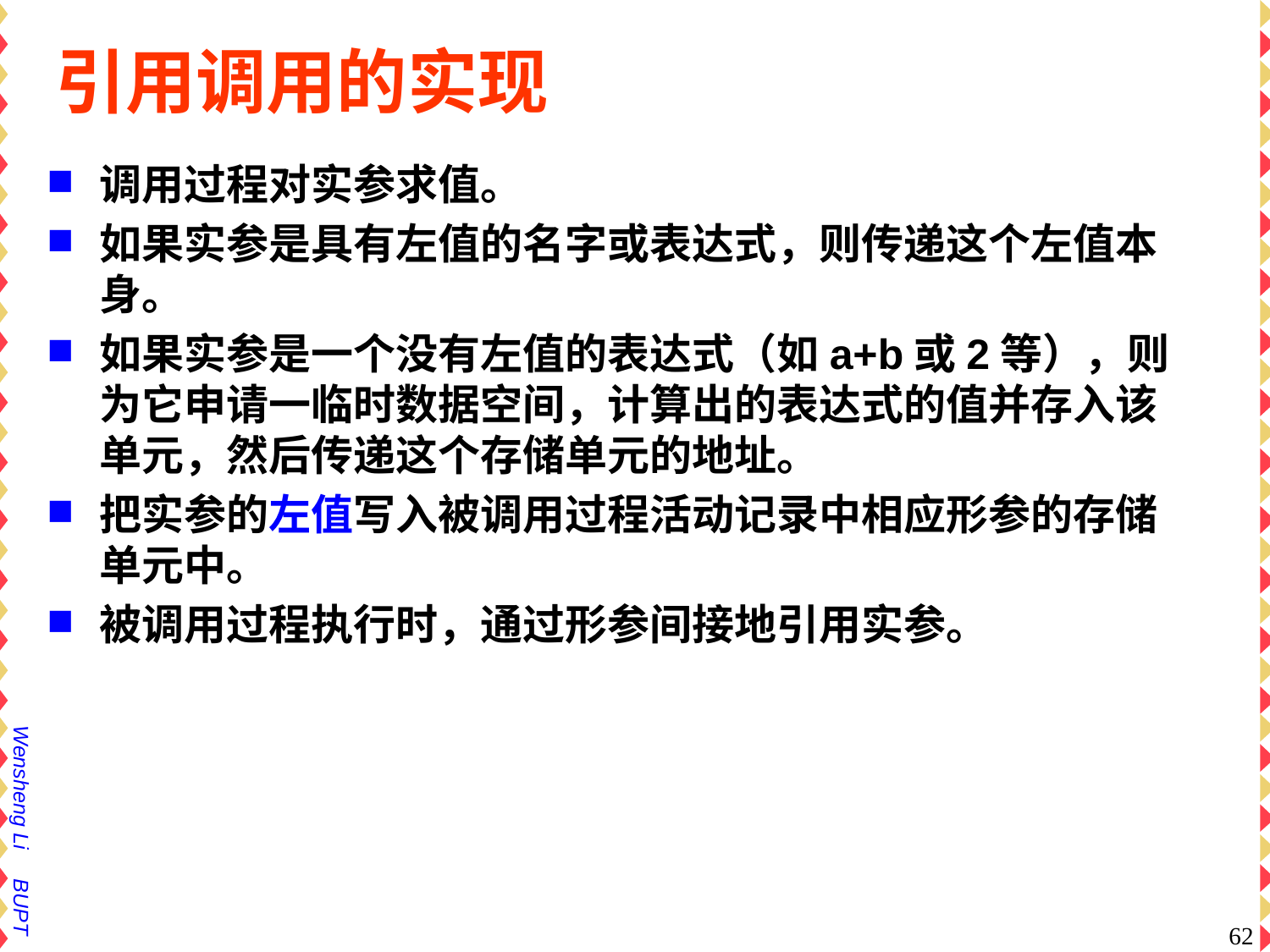

# 引用调用的实现
调用过程对实参求值。
如果实参是具有左值的名字或表达式，则传递这个左值本身。
如果实参是一个没有左值的表达式（如a+b或2等），则为它申请一临时数据空间，计算出的表达式的值并存入该单元，然后传递这个存储单元的地址。
把实参的左值写入被调用过程活动记录中相应形参的存储单元中。
被调用过程执行时，通过形参间接地引用实参。
62